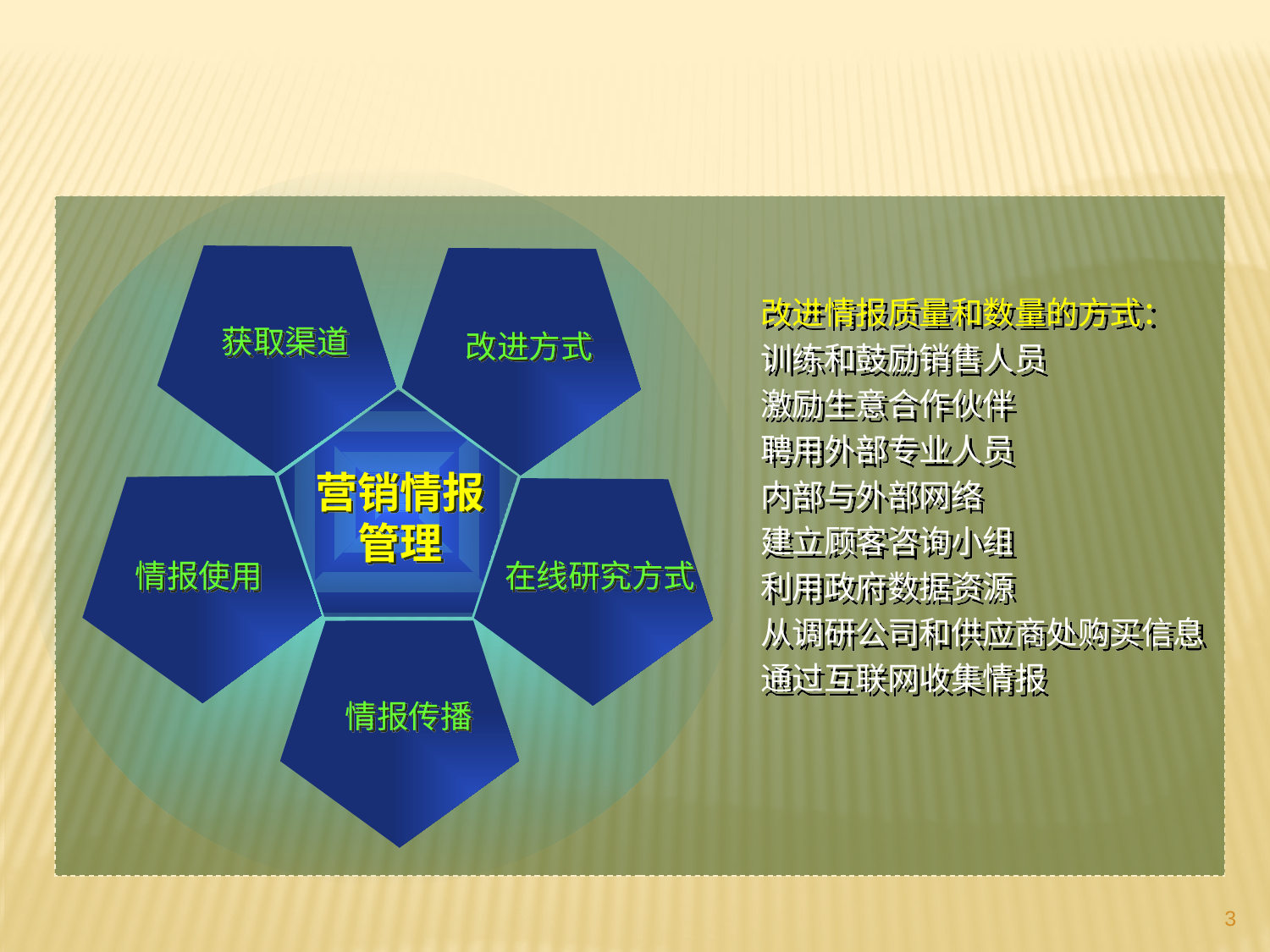

改进情报质量和数量的方式：
训练和鼓励销售人员
激励生意合作伙伴
聘用外部专业人员
内部与外部网络
建立顾客咨询小组
利用政府数据资源
从调研公司和供应商处购买信息
通过互联网收集情报
获取渠道
改进方式
营销情报
管理
情报使用
在线研究方式
情报传播

3